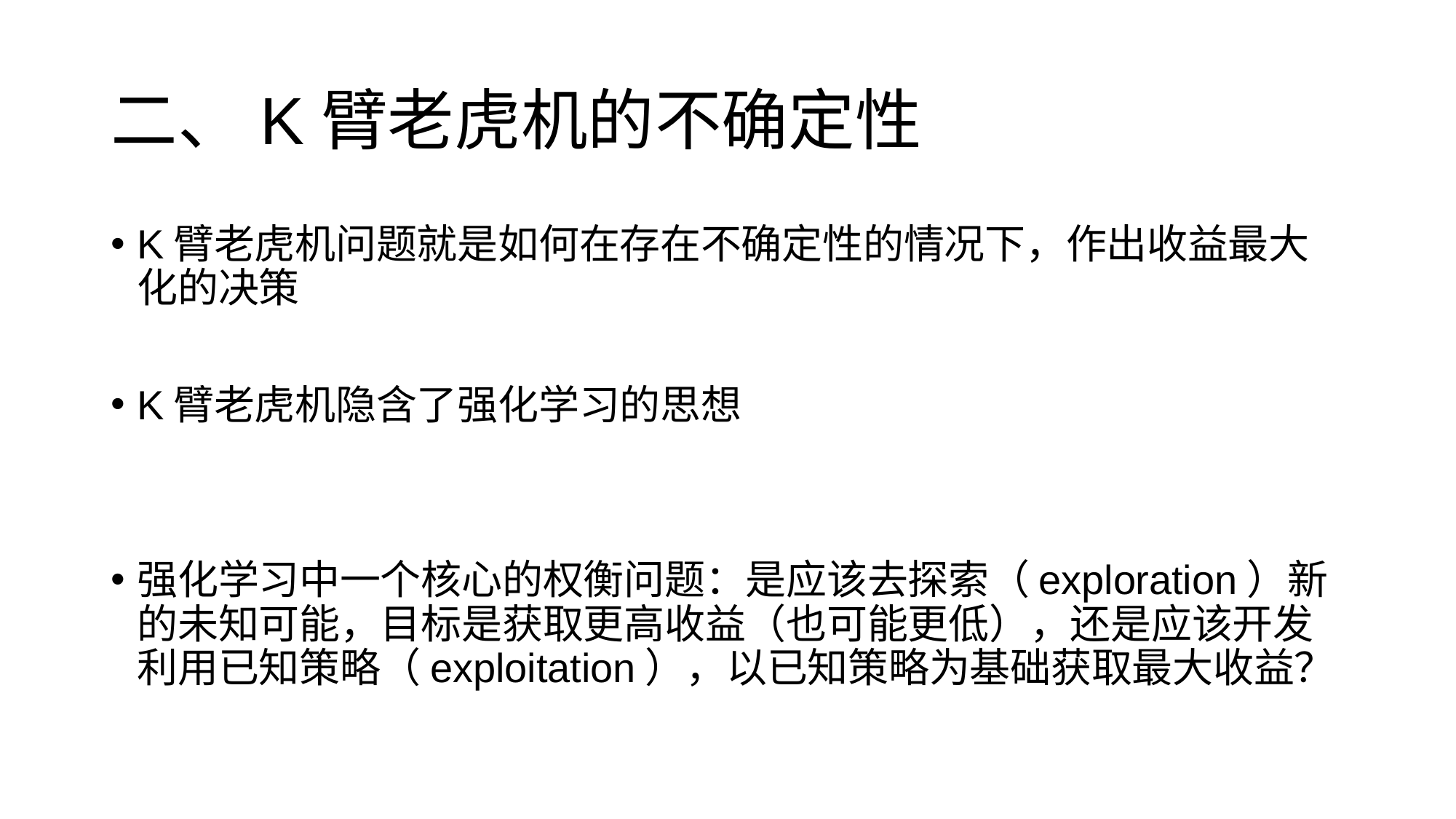

# 二、K臂老虎机的不确定性
K臂老虎机问题就是如何在存在不确定性的情况下，作出收益最大化的决策

K臂老虎机隐含了强化学习的思想

强化学习中一个核心的权衡问题：是应该去探索（exploration）新的未知可能，目标是获取更高收益（也可能更低），还是应该开发利用已知策略（exploitation），以已知策略为基础获取最大收益？